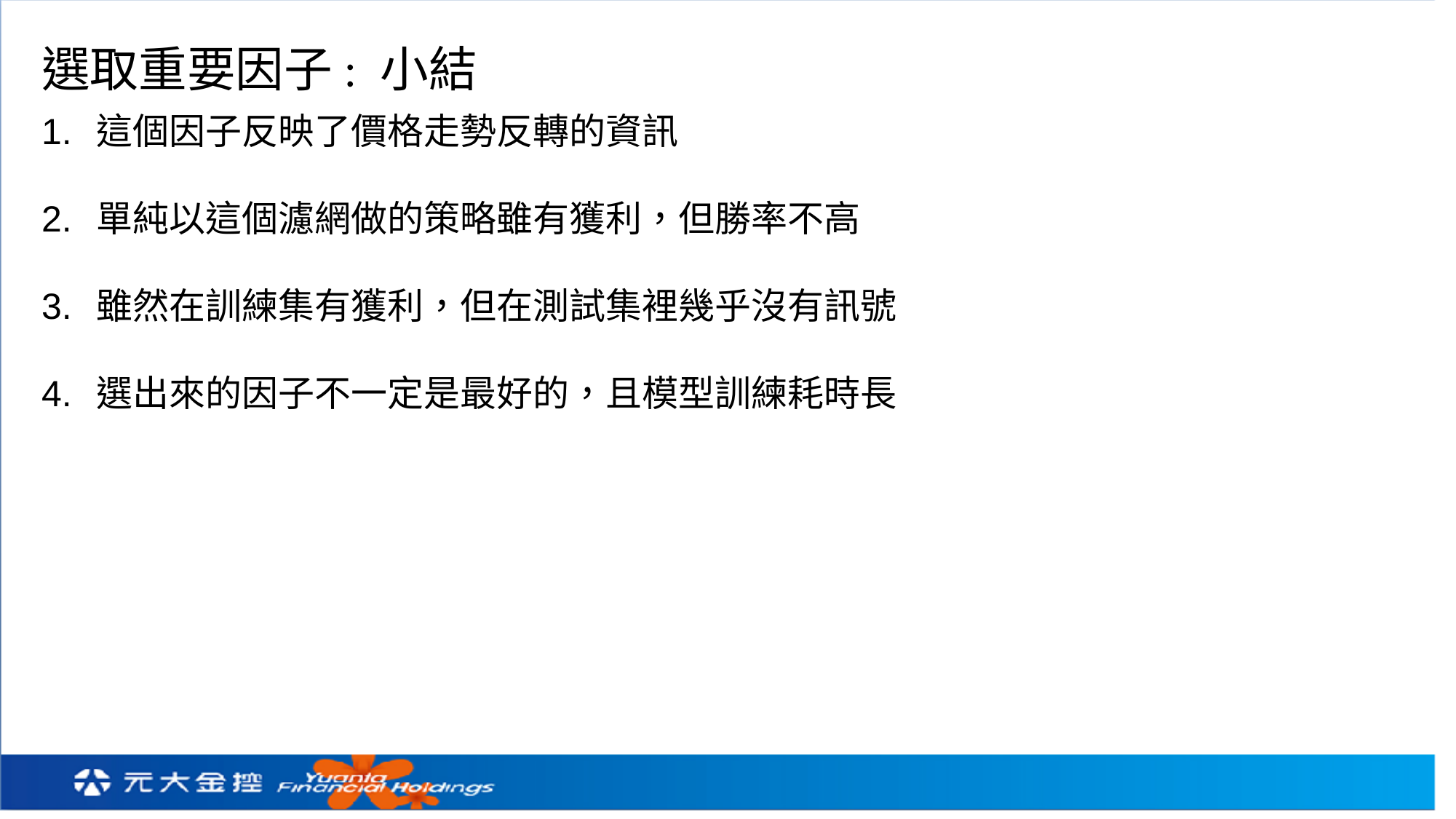

選取重要因子: 小結
這個因子反映了價格走勢反轉的資訊

單純以這個濾網做的策略雖有獲利，但勝率不高

雖然在訓練集有獲利，但在測試集裡幾乎沒有訊號

選出來的因子不一定是最好的，且模型訓練耗時長